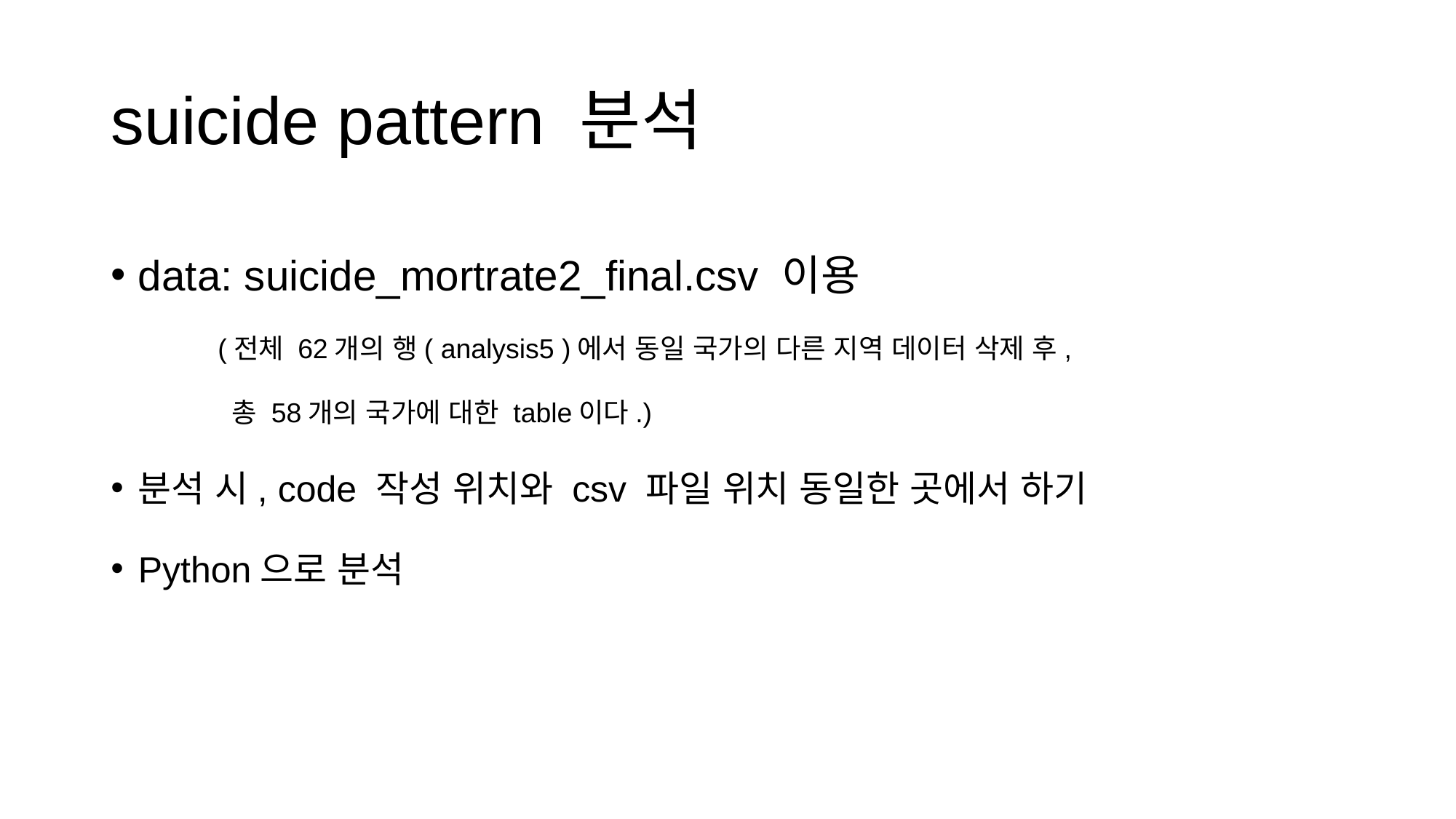

# suicide pattern 분석
data: suicide_mortrate2_final.csv 이용
              (전체 62개의 행( analysis5 )에서 동일 국가의 다른 지역 데이터 삭제 후,
               총 58개의 국가에 대한 table이다.)
분석 시, code 작성 위치와 csv 파일 위치 동일한 곳에서 하기
Python으로 분석